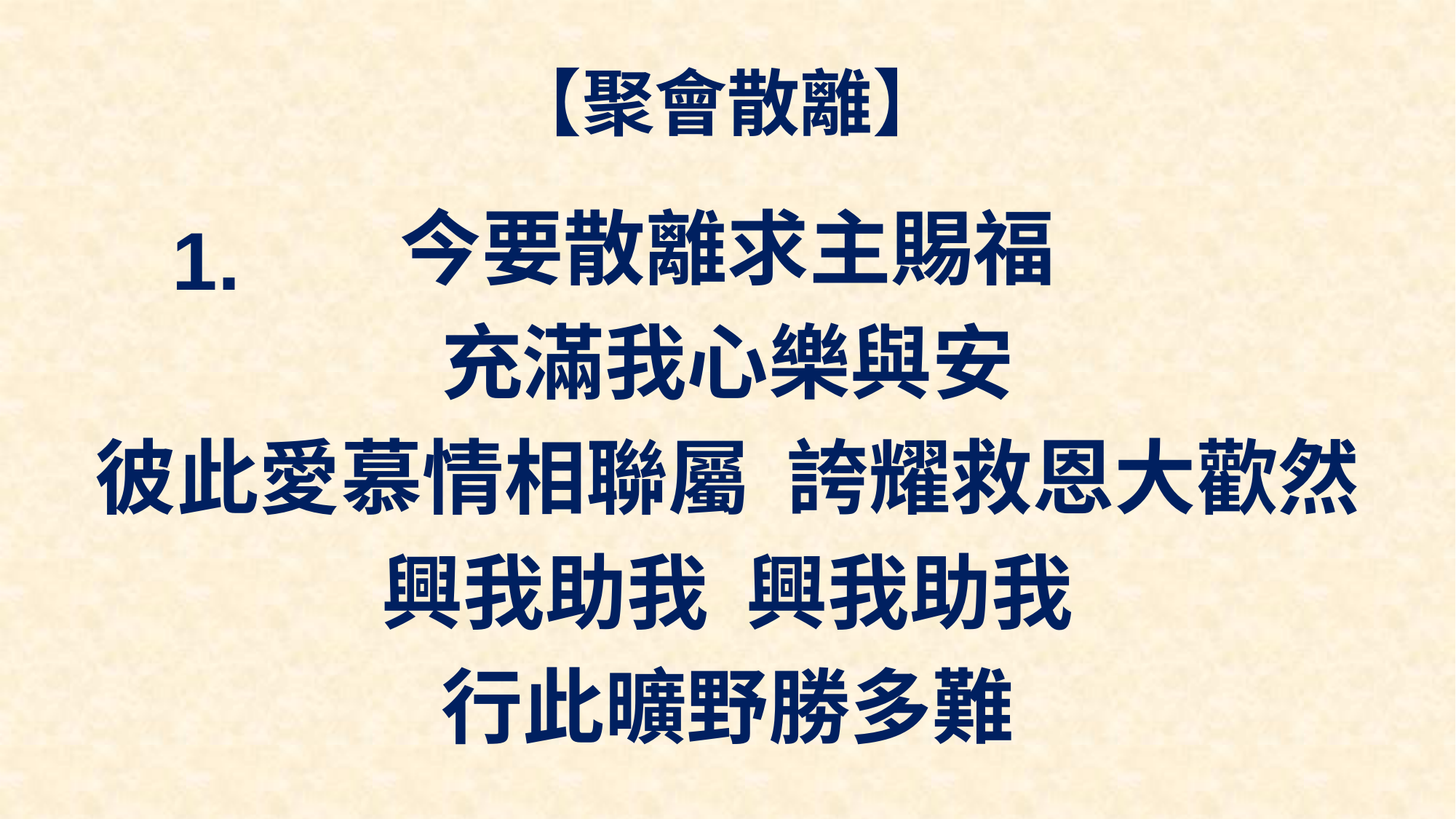

# 【聚會散離】
今要散離求主賜福
充滿我心樂與安
彼此愛慕情相聯屬  誇耀救恩大歡然
興我助我  興我助我
行此曠野勝多難
1.